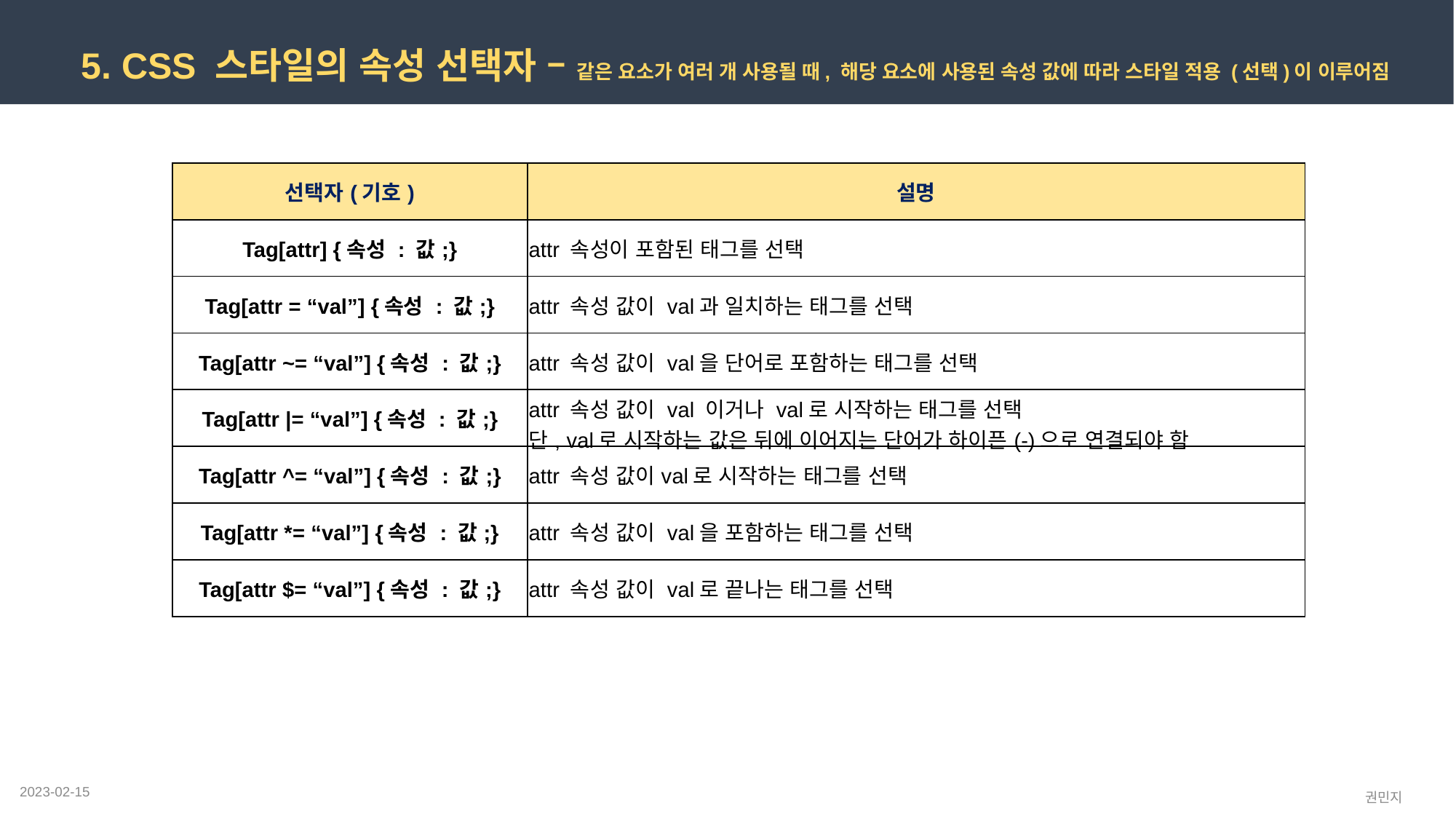

5. CSS 스타일의 속성 선택자 – 같은 요소가 여러 개 사용될 때, 해당 요소에 사용된 속성 값에 따라 스타일 적용 (선택)이 이루어짐
| 선택자(기호) | 설명 |
| --- | --- |
| Tag[attr] {속성 : 값;} | attr 속성이 포함된 태그를 선택 |
| Tag[attr = “val”] {속성 : 값;} | attr 속성 값이 val과 일치하는 태그를 선택 |
| Tag[attr ~= “val”] {속성 : 값;} | attr 속성 값이 val을 단어로 포함하는 태그를 선택 |
| Tag[attr |= “val”] {속성 : 값;} | attr 속성 값이 val 이거나 val로 시작하는 태그를 선택 단, val로 시작하는 값은 뒤에 이어지는 단어가 하이픈(-)으로 연결되야 함 |
| Tag[attr ^= “val”] {속성 : 값;} | attr 속성 값이val로 시작하는 태그를 선택 |
| Tag[attr \*= “val”] {속성 : 값;} | attr 속성 값이 val을 포함하는 태그를 선택 |
| Tag[attr $= “val”] {속성 : 값;} | attr 속성 값이 val로 끝나는 태그를 선택 |
2023-02-15
권민지